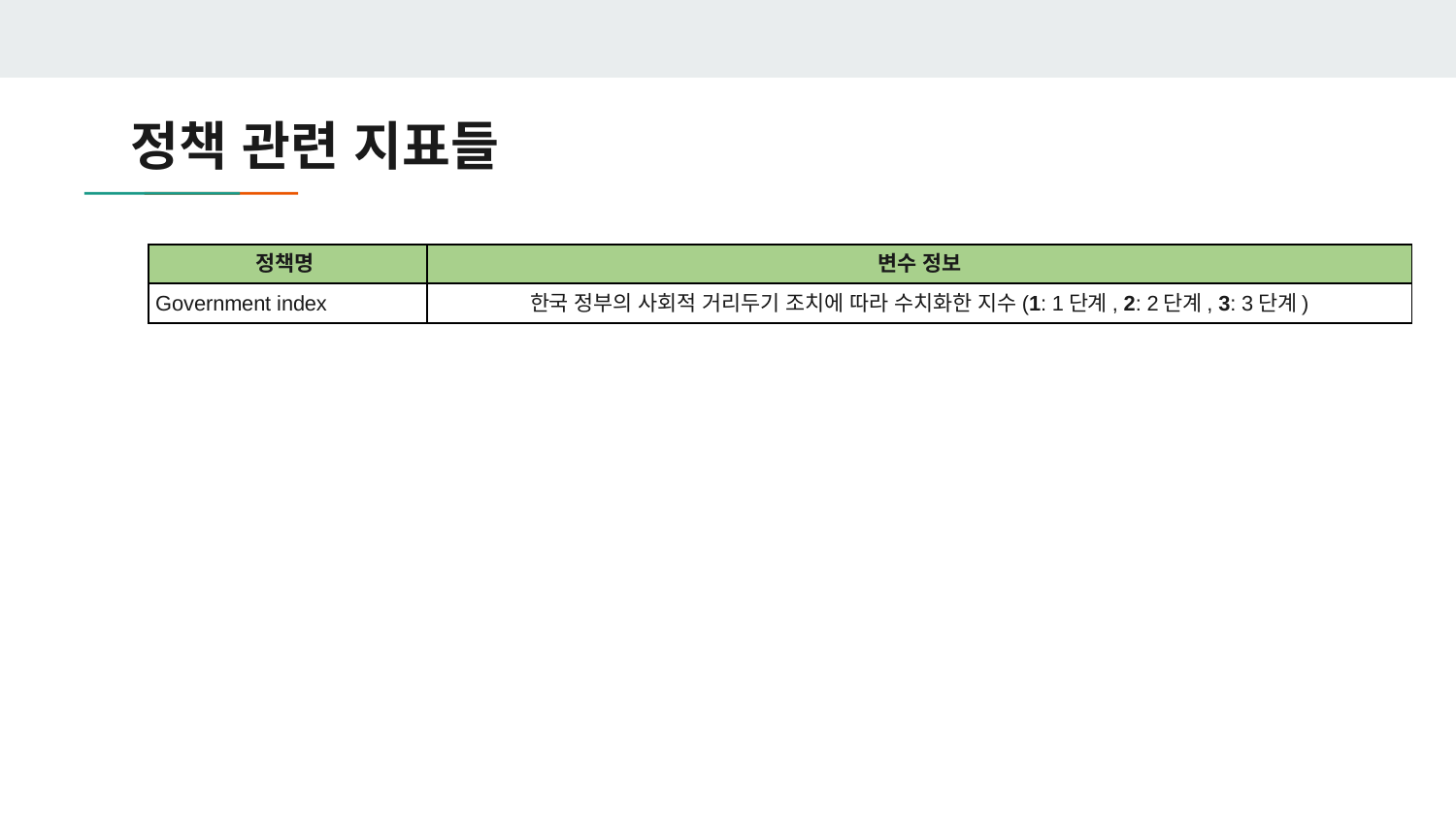

# 정책 관련 지표들
| 정책명 | 변수 정보 |
| --- | --- |
| Government index | 한국 정부의 사회적 거리두기 조치에 따라 수치화한 지수(1: 1단계, 2: 2단계, 3: 3단계) |